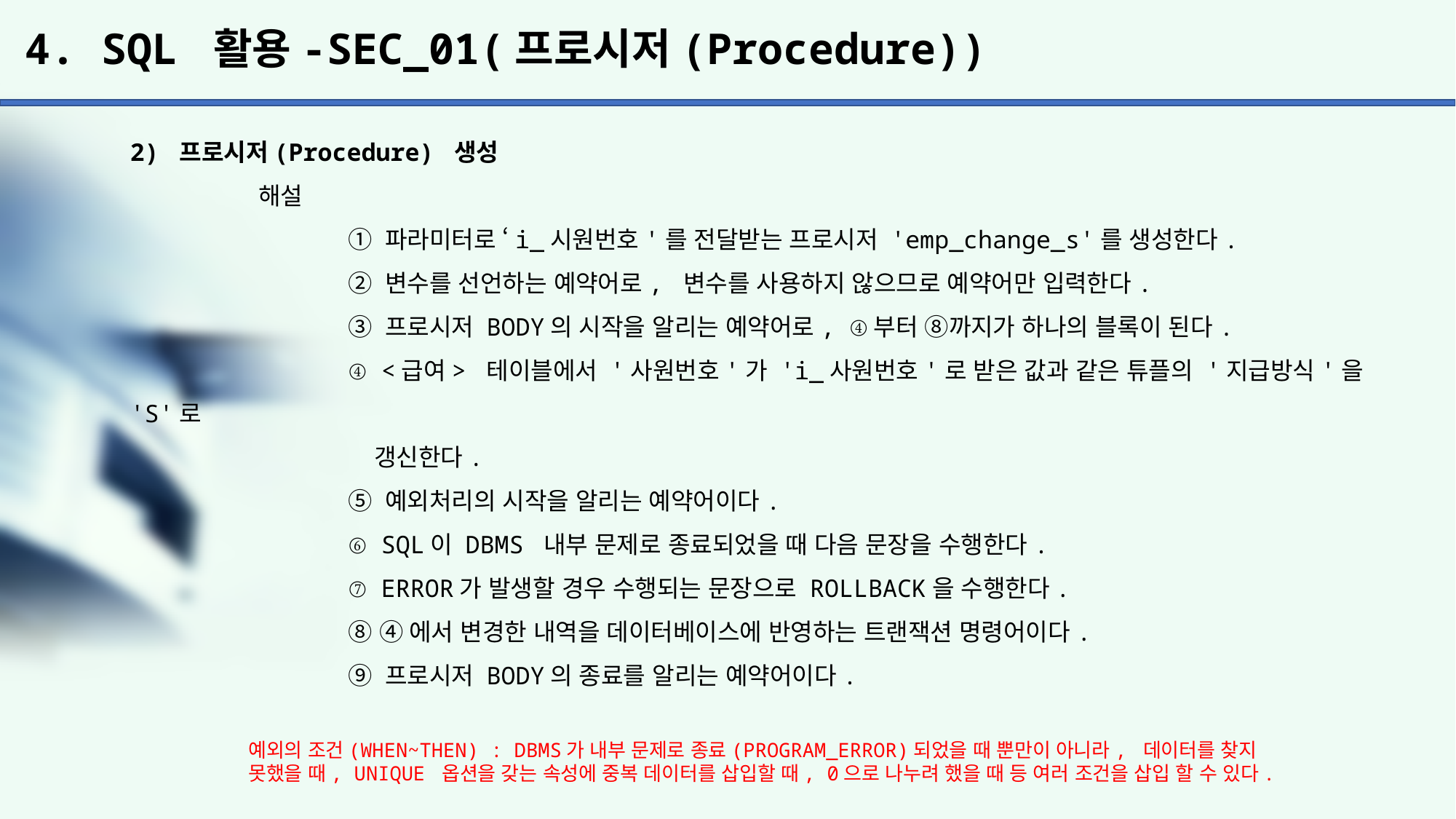

# 4. SQL 활용-SEC_01(프로시저(Procedure))
2) 프로시저(Procedure) 생성
	  해설
		① 파라미터로 ‘i_시원번호'를 전달받는 프로시저 'emp_change_s'를 생성한다.
		② 변수를 선언하는 예약어로, 변수를 사용하지 않으므로 예약어만 입력한다.
		③ 프로시저 BODY의 시작을 알리는 예약어로, ④부터 ⑧까지가 하나의 블록이 된다.
		④ <급여> 테이블에서 '사원번호'가 'i_사원번호'로 받은 값과 같은 튜플의 '지급방식'을 'S'로
		   갱신한다.
		⑤ 예외처리의 시작을 알리는 예약어이다.
		⑥ SQL이 DBMS 내부 문제로 종료되었을 때 다음 문장을 수행한다.
		⑦ ERROR가 발생할 경우 수행되는 문장으로 ROLLBACK을 수행한다.
		⑧ ④에서 변경한 내역을 데이터베이스에 반영하는 트랜잭션 명령어이다.
		⑨ 프로시저 BODY의 종료를 알리는 예약어이다.
예외의 조건(WHEN~THEN) : DBMS가 내부 문제로 종료(PROGRAM_ERROR)되었을 때 뿐만이 아니라, 데이터를 찾지
못했을 때, UNIQUE 옵션을 갖는 속성에 중복 데이터를 삽입할 때, 0으로 나누려 했을 때 등 여러 조건을 삽입 할 수 있다.